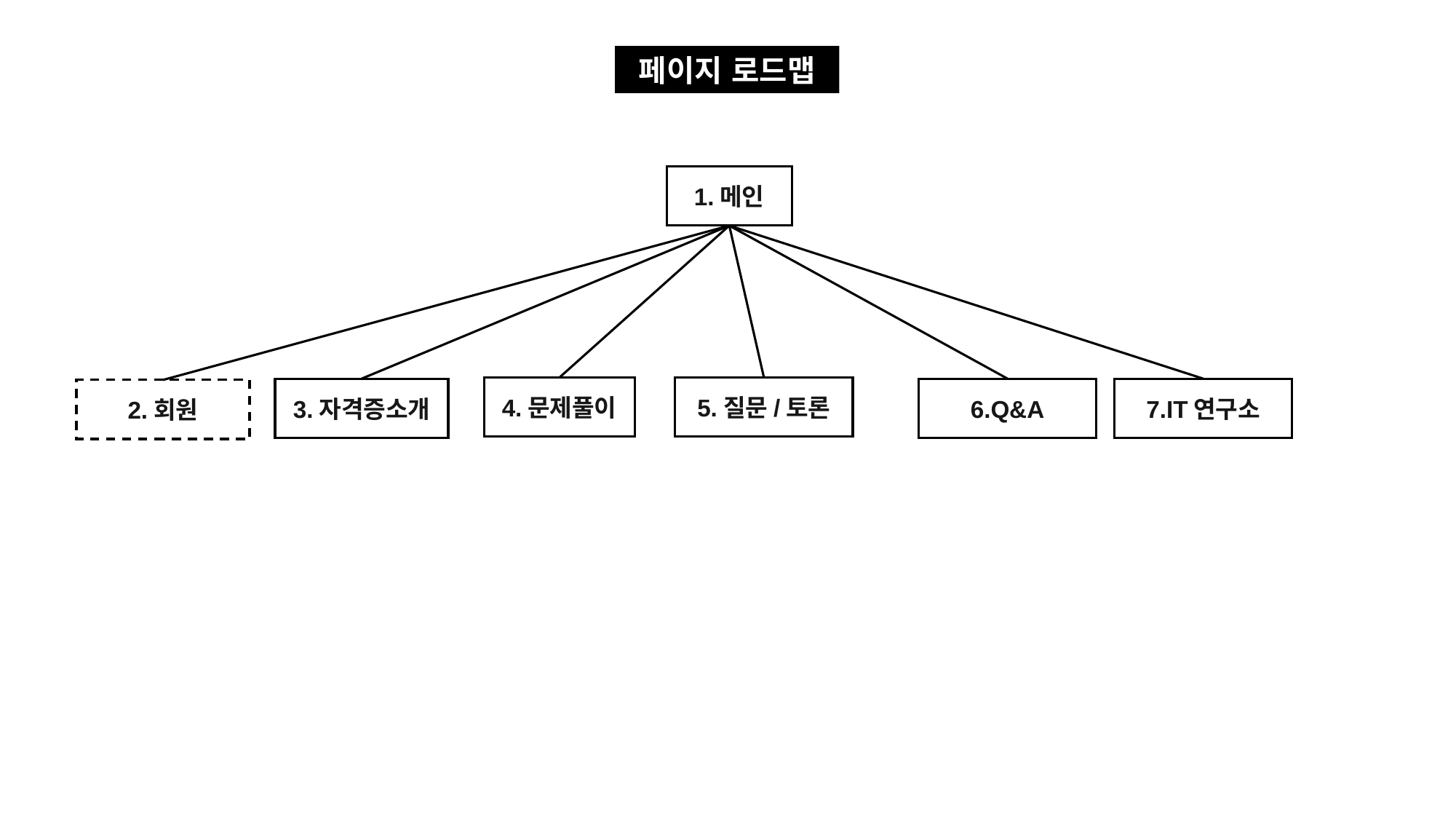

페이지 로드맵
1.메인
5.질문/토론
4.문제풀이
3.자격증소개
6.Q&A
7.IT연구소
2.회원